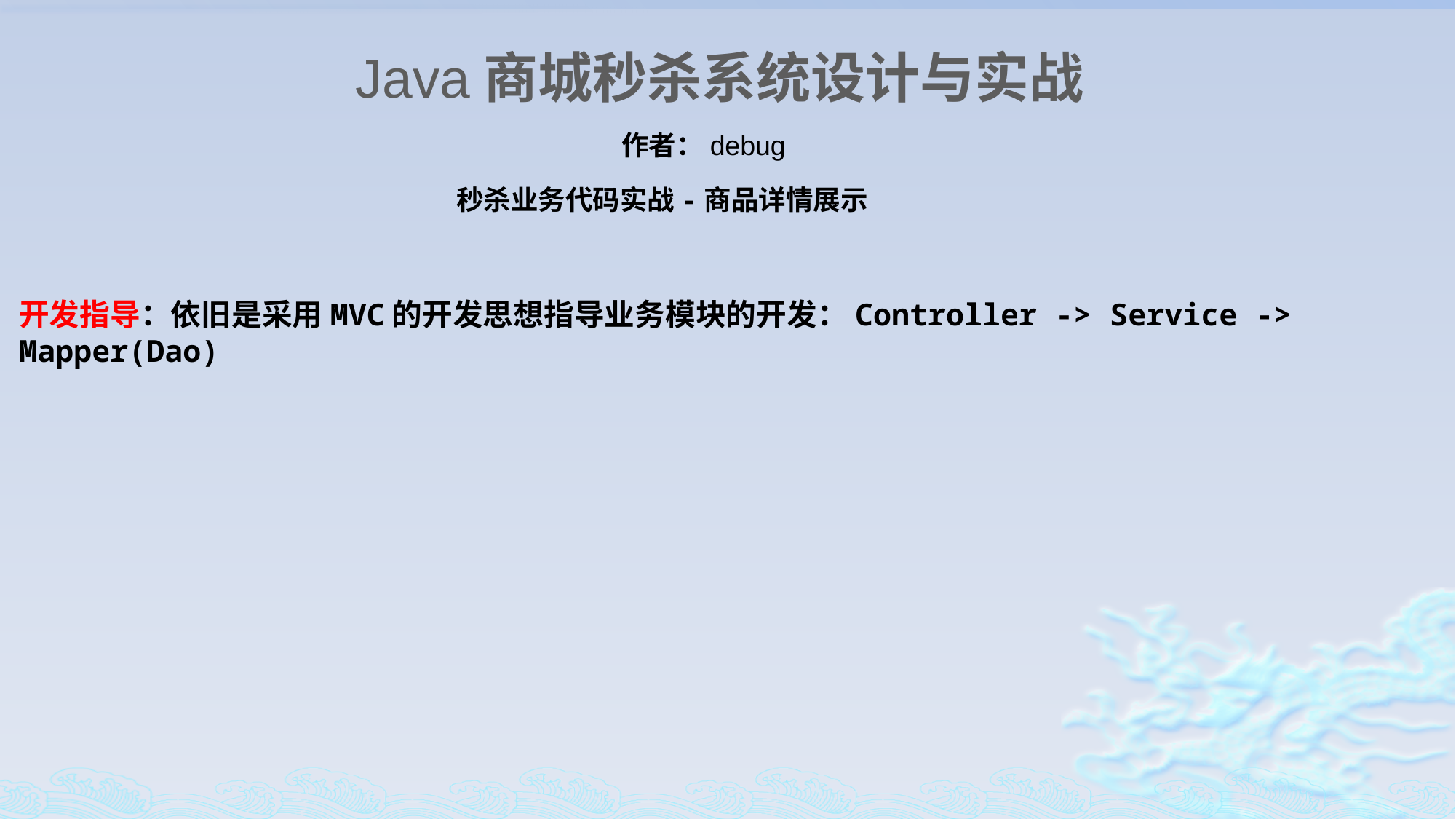

Java商城秒杀系统设计与实战
作者：debug
秒杀业务代码实战-商品详情展示
开发指导：依旧是采用MVC的开发思想指导业务模块的开发：Controller -> Service -> Mapper(Dao)